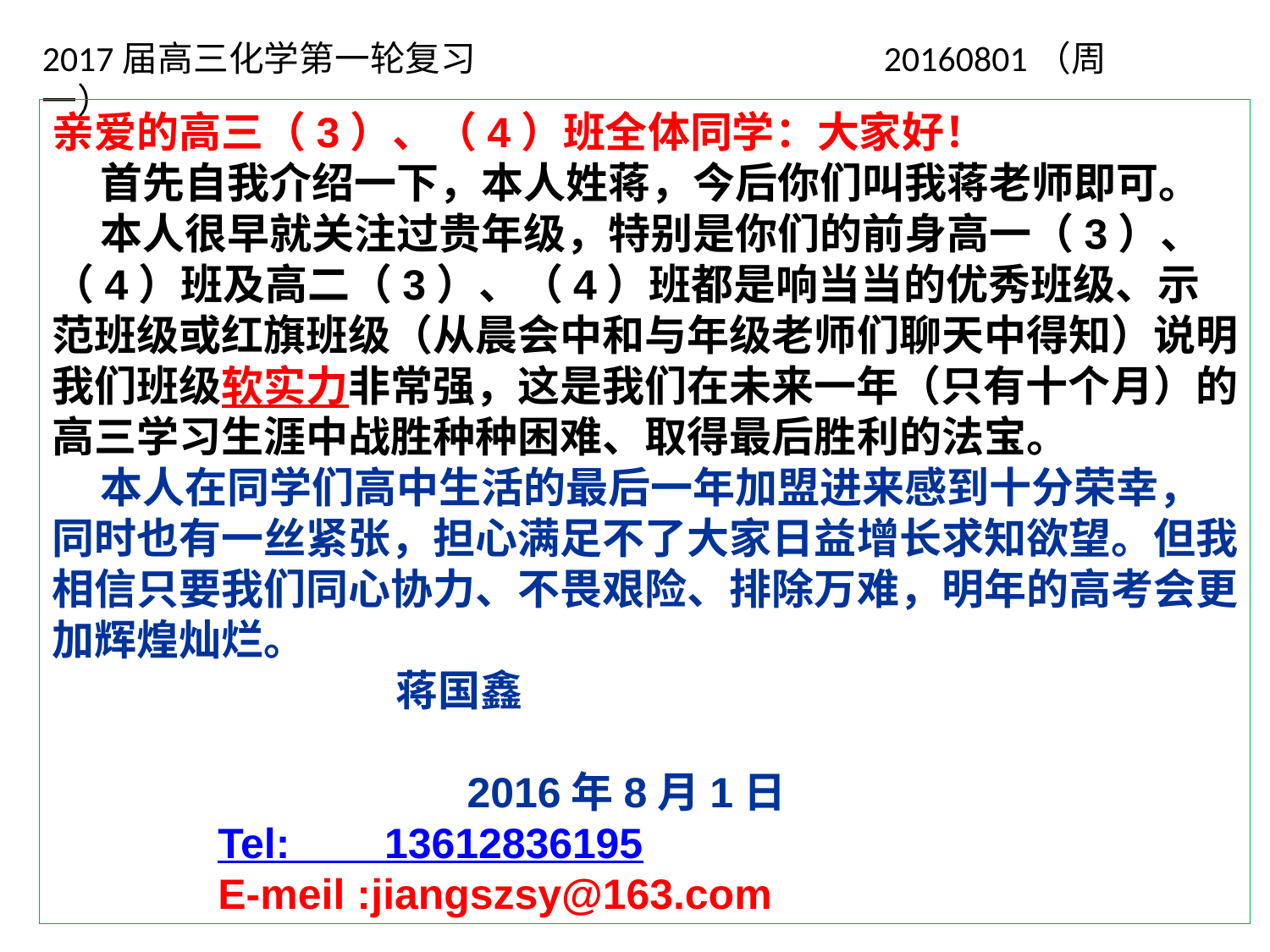

2017届高三化学第一轮复习                                                   20160801（周一）
亲爱的高三（3）、（4）班全体同学：大家好！
    首先自我介绍一下，本人姓蒋，今后你们叫我蒋老师即可。
    本人很早就关注过贵年级，特别是你们的前身高一（3）、（4）班及高二（3）、（4）班都是响当当的优秀班级、示范班级或红旗班级（从晨会中和与年级老师们聊天中得知）说明我们班级软实力非常强，这是我们在未来一年（只有十个月）的高三学习生涯中战胜种种困难、取得最后胜利的法宝。
    本人在同学们高中生活的最后一年加盟进来感到十分荣幸，同时也有一丝紧张，担心满足不了大家日益增长求知欲望。但我相信只要我们同心协力、不畏艰险、排除万难，明年的高考会更加辉煌灿烂。
                                   蒋国鑫
                                   2016年8月1日
              Tel:        13612836195
              E-meil :jiangszsy@163.com